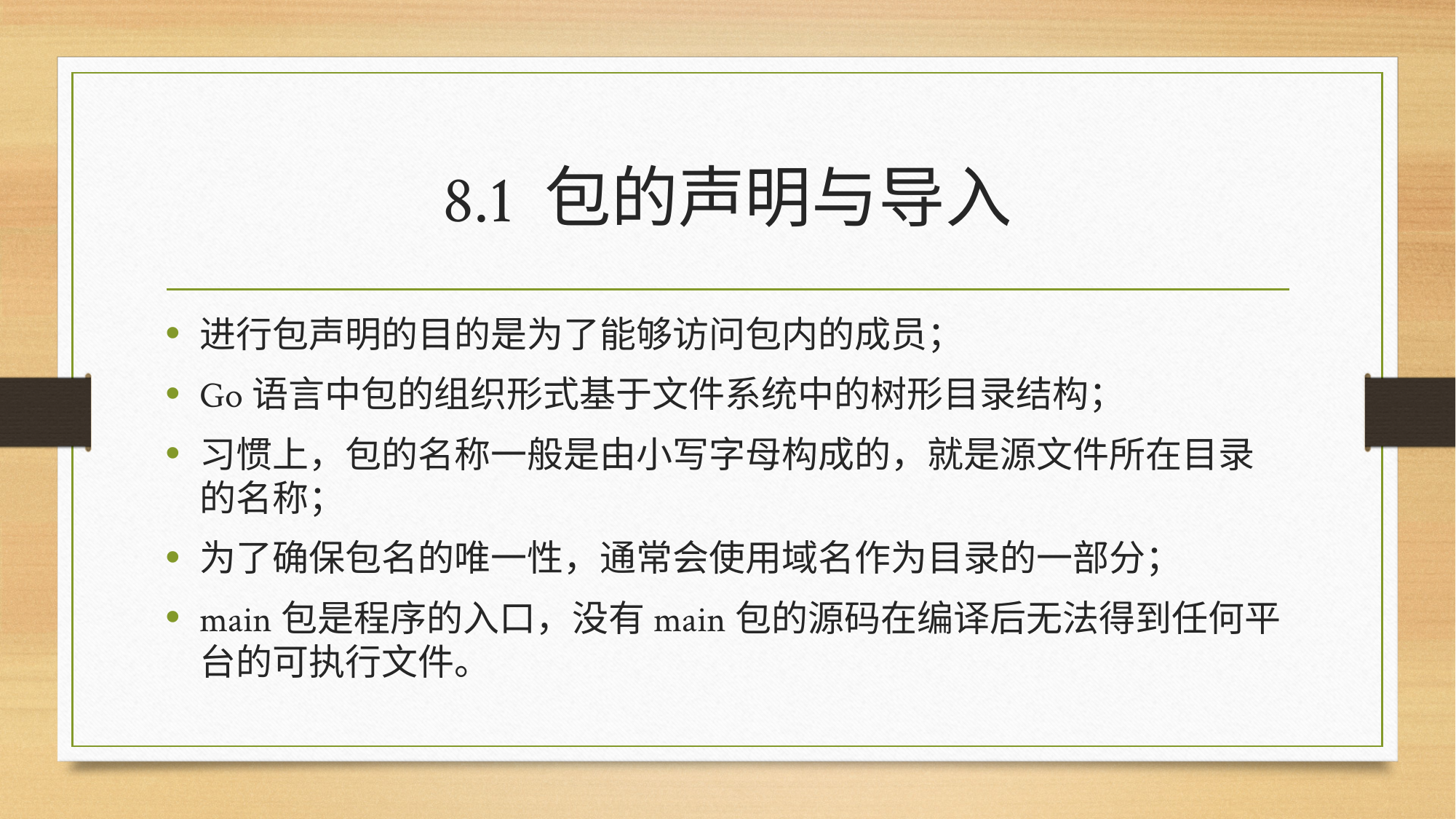

# 8.1 包的声明与导入
进行包声明的目的是为了能够访问包内的成员；
Go语言中包的组织形式基于文件系统中的树形目录结构；
习惯上，包的名称一般是由小写字母构成的，就是源文件所在目录的名称；
为了确保包名的唯一性，通常会使用域名作为目录的一部分；
main包是程序的入口，没有main包的源码在编译后无法得到任何平台的可执行文件。